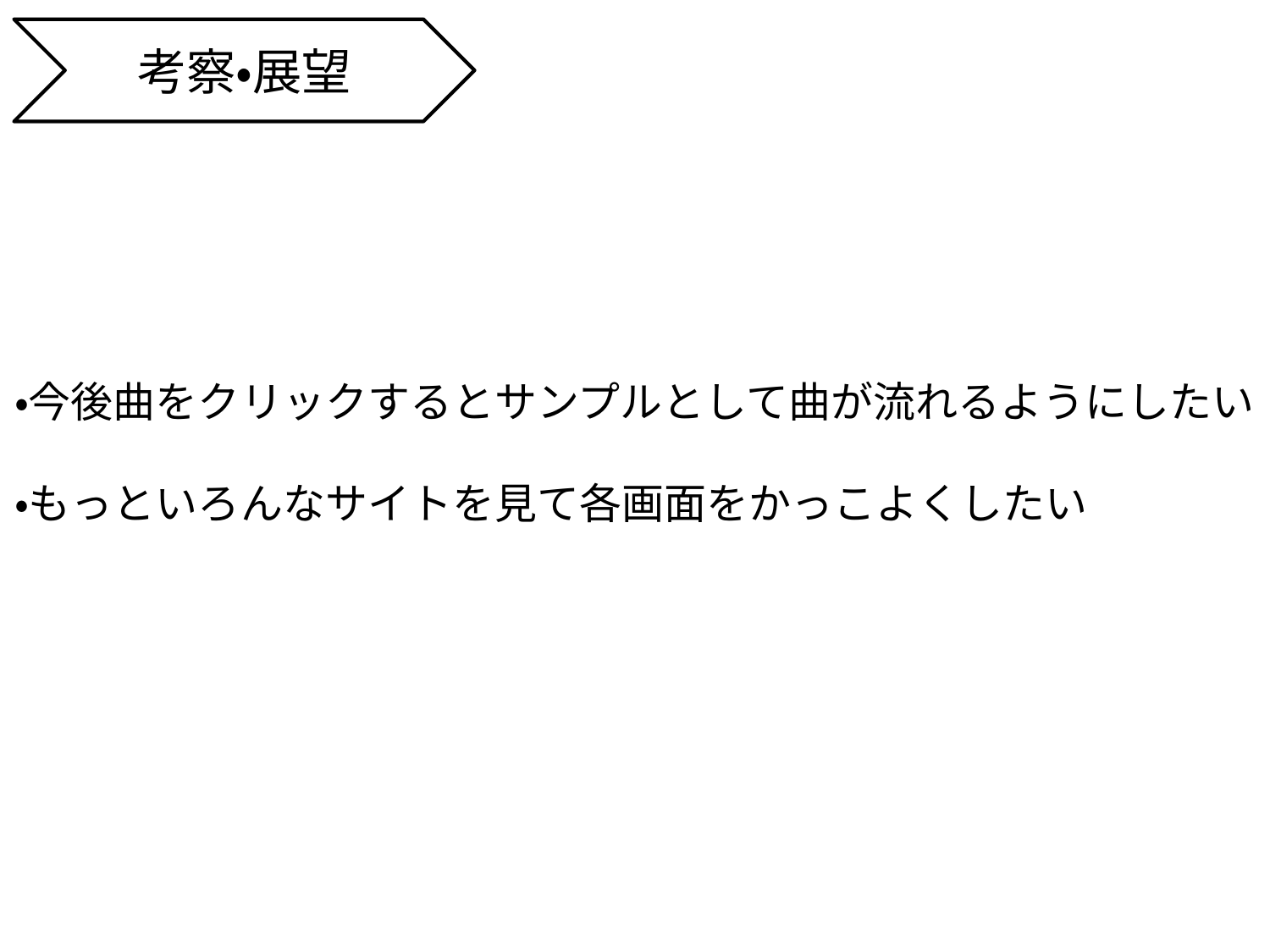

考察・展望
・今後曲をクリックするとサンプルとして曲が流れるようにしたい

・もっといろんなサイトを見て各画面をかっこよくしたい